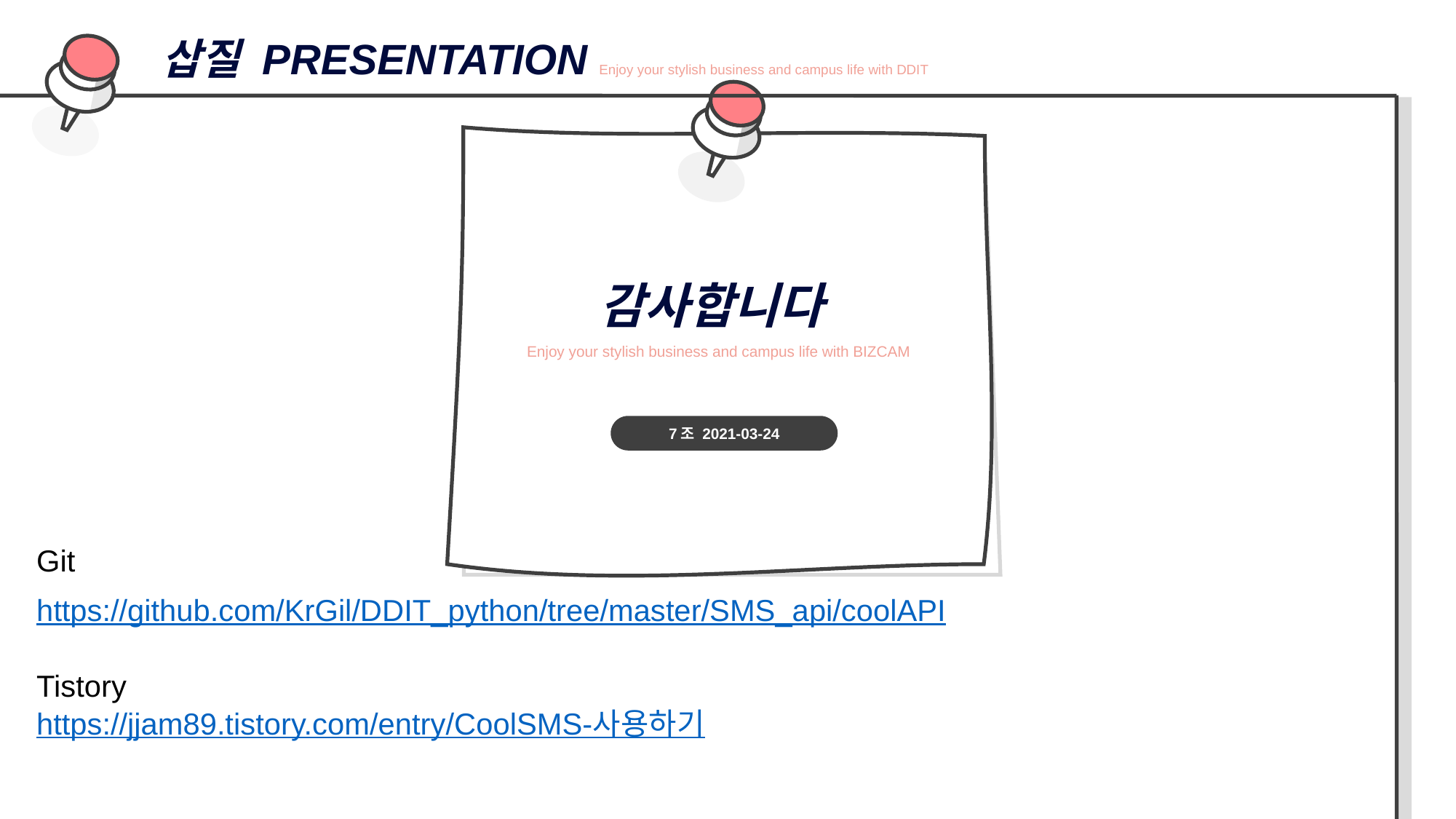

삽질 PRESENTATION Enjoy your stylish business and campus life with DDIT

\

감사합니다
Enjoy your stylish business and campus life with BIZCAM
7조 2021-03-24
Git
https://github.com/KrGil/DDIT_python/tree/master/SMS_api/coolAPI
Tistory
https://jjam89.tistory.com/entry/CoolSMS-사용하기